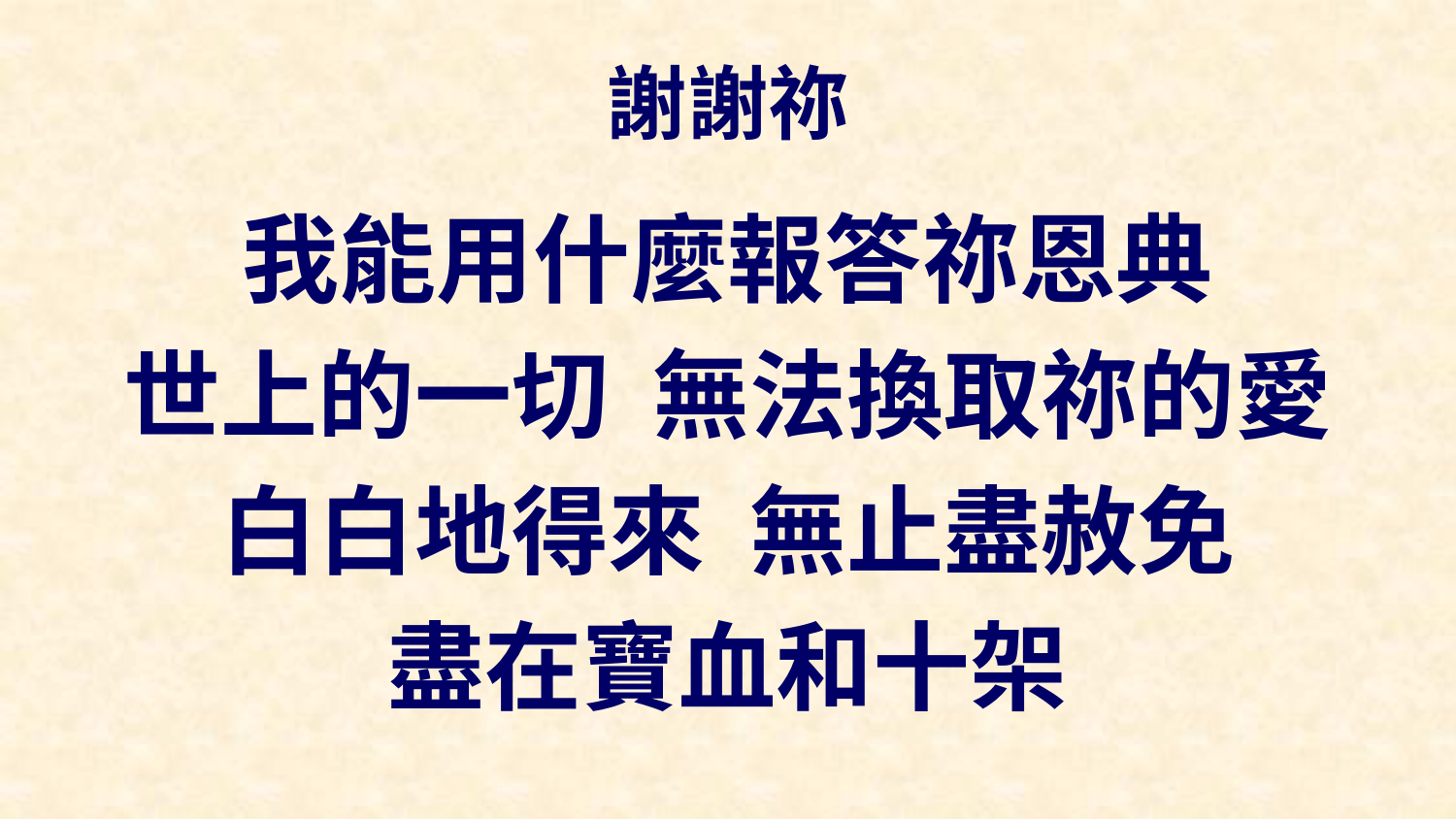

# 謝謝祢
我能用什麼報答祢恩典
世上的一切  無法換取祢的愛
白白地得來  無止盡赦免
盡在寶血和十架